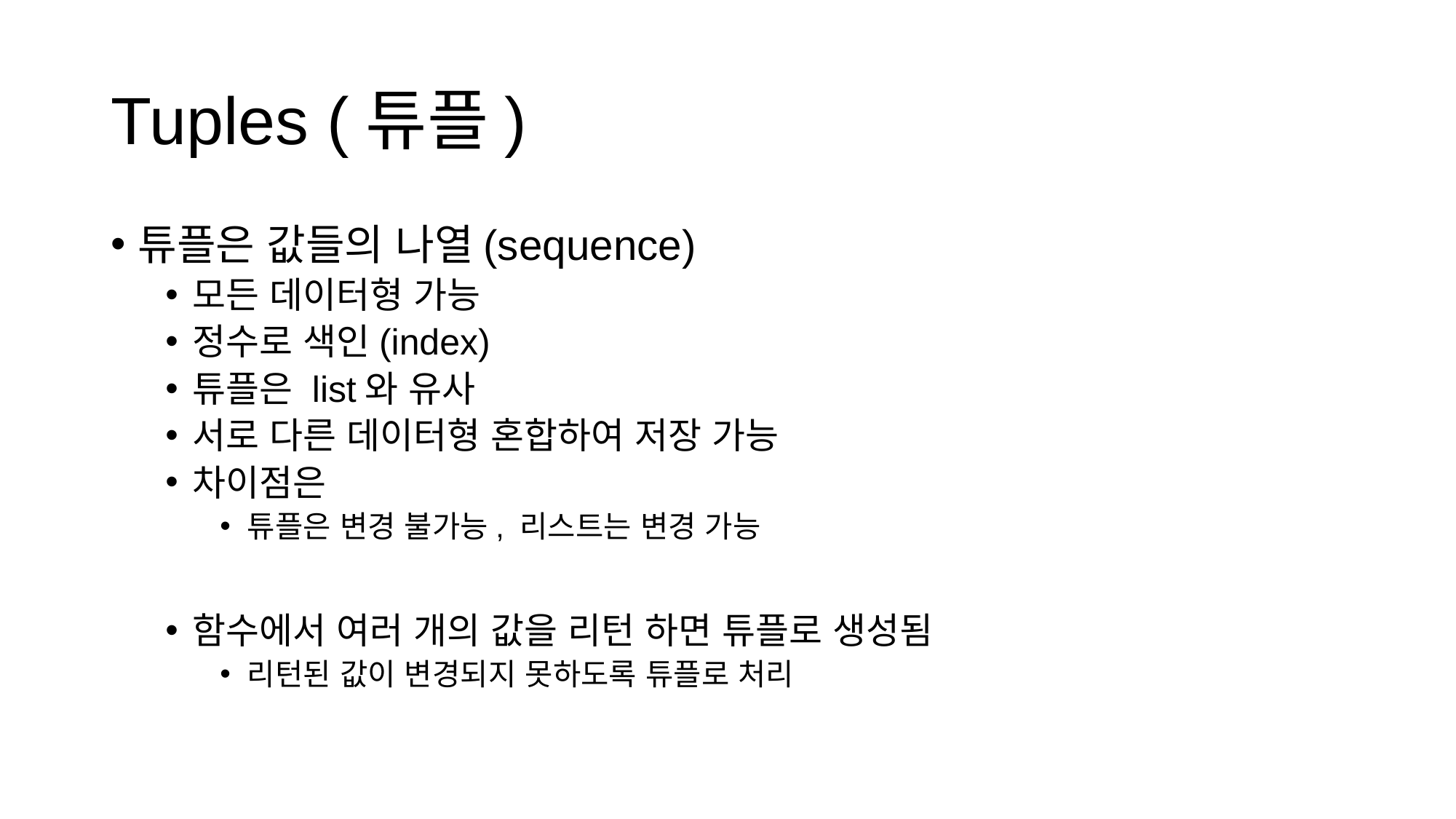

# Tuples (튜플)
튜플은 값들의 나열(sequence)
모든 데이터형 가능
정수로 색인(index)
튜플은 list와 유사
서로 다른 데이터형 혼합하여 저장 가능
차이점은
튜플은 변경 불가능, 리스트는 변경 가능

함수에서 여러 개의 값을 리턴 하면 튜플로 생성됨
리턴된 값이 변경되지 못하도록 튜플로 처리